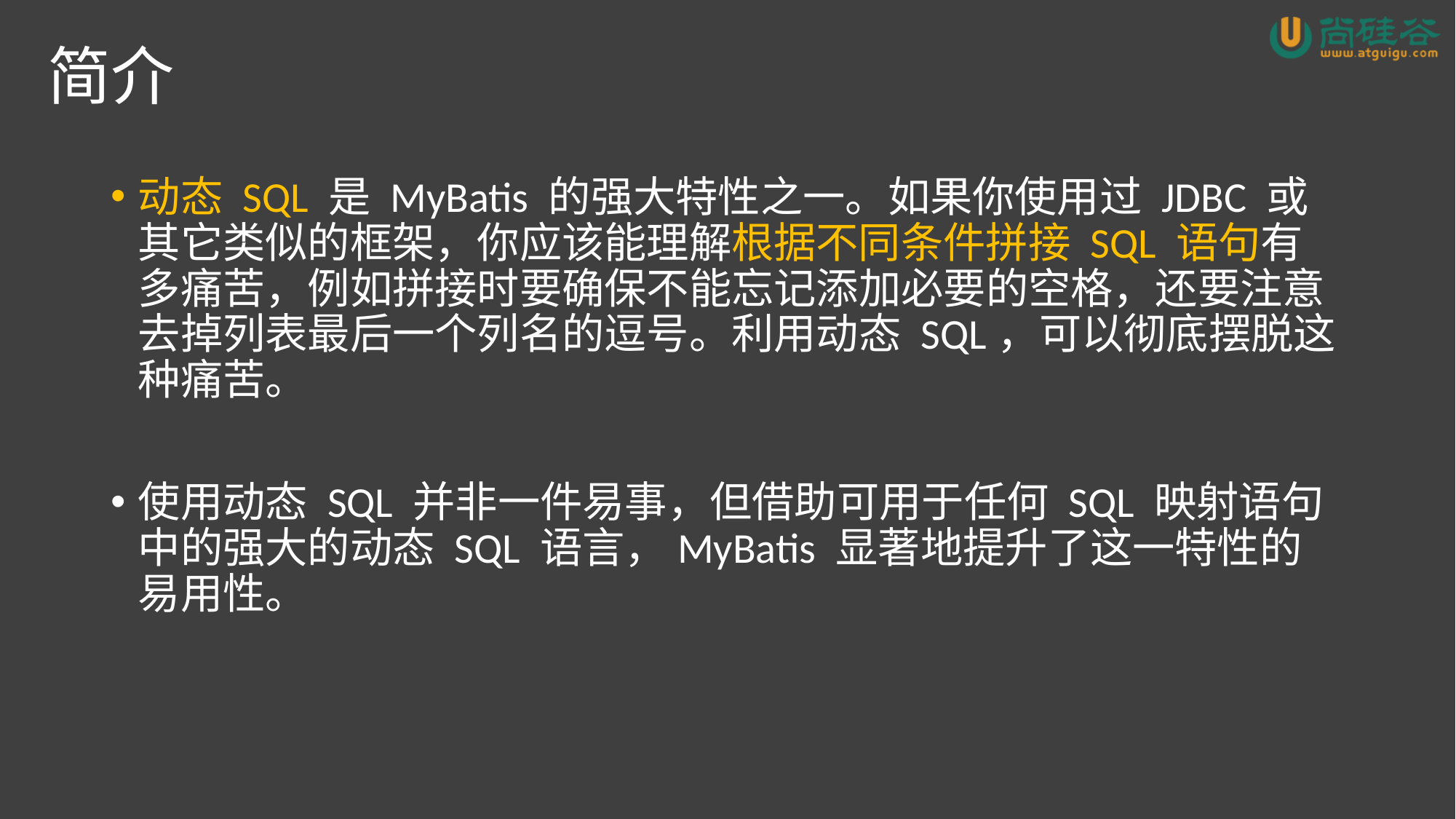

# 简介
动态 SQL 是 MyBatis 的强大特性之一。如果你使用过 JDBC 或其它类似的框架，你应该能理解根据不同条件拼接 SQL 语句有多痛苦，例如拼接时要确保不能忘记添加必要的空格，还要注意去掉列表最后一个列名的逗号。利用动态 SQL，可以彻底摆脱这种痛苦。

使用动态 SQL 并非一件易事，但借助可用于任何 SQL 映射语句中的强大的动态 SQL 语言，MyBatis 显著地提升了这一特性的易用性。